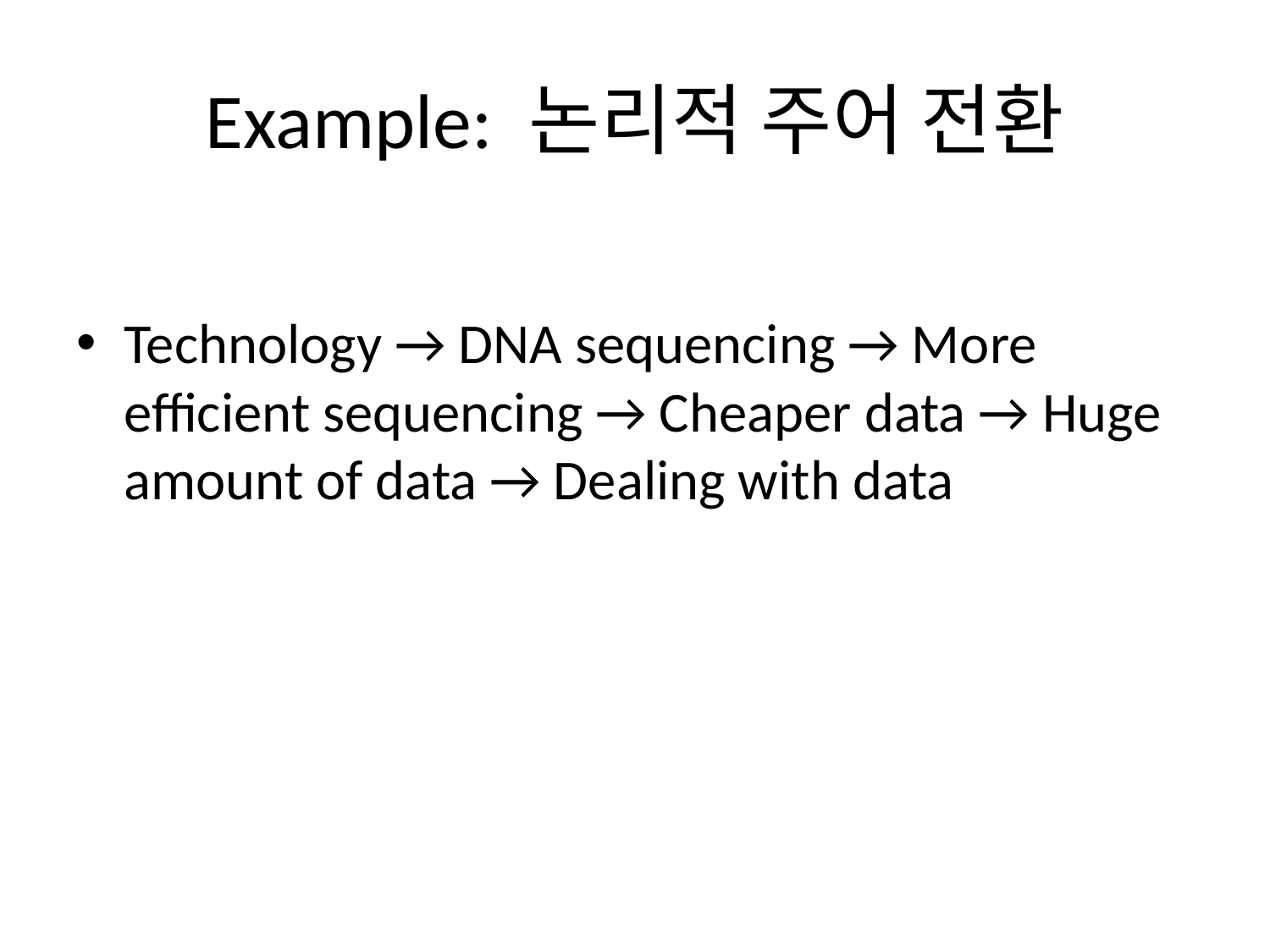

# Example: 논리적 주어 전환

Technology → DNA sequencing → More efficient sequencing → Cheaper data → Huge amount of data → Dealing with data